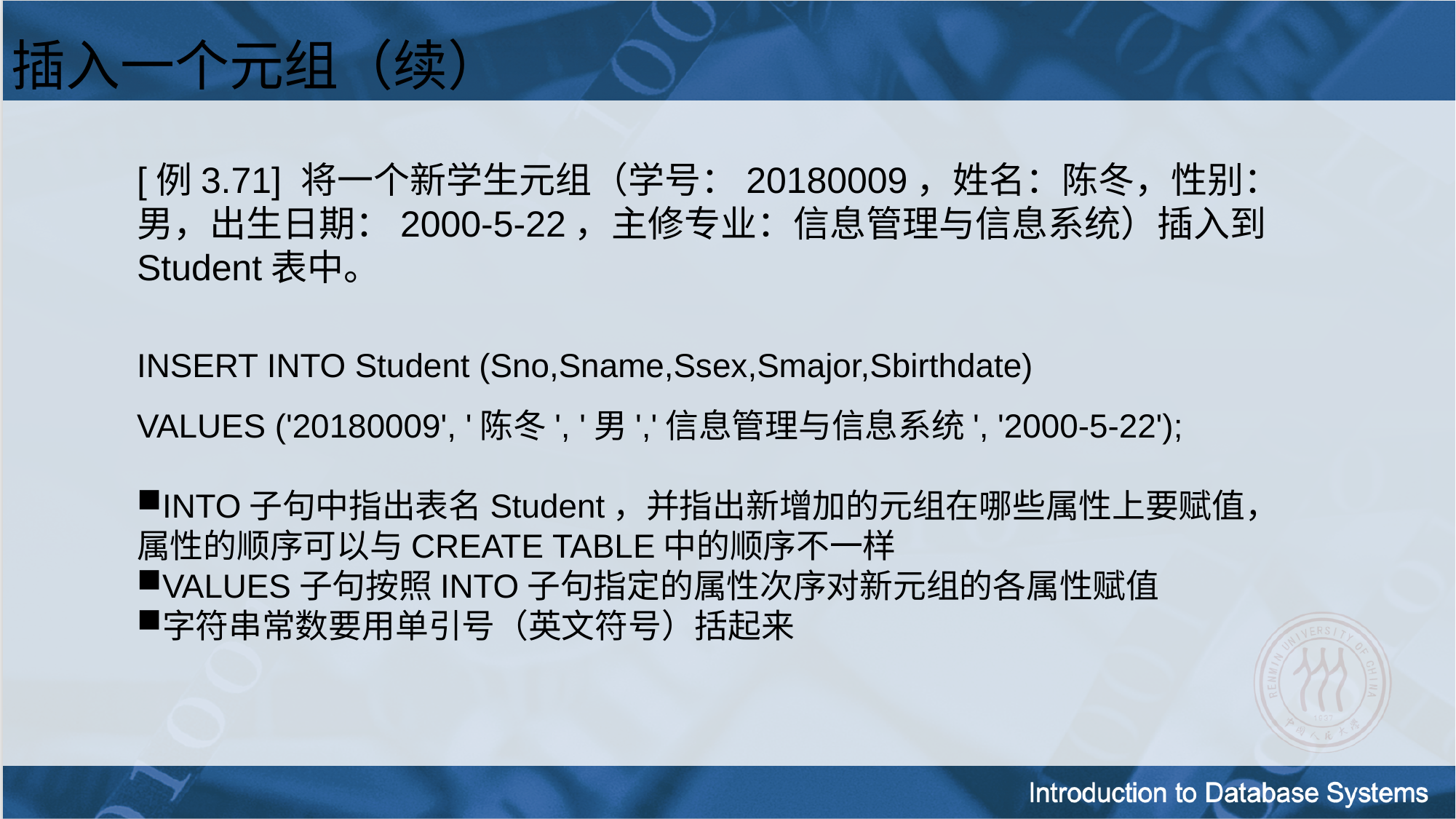

插入一个元组（续）
[例3.71] 将一个新学生元组（学号：20180009，姓名：陈冬，性别：男，出生日期：2000-5-22，主修专业：信息管理与信息系统）插入到Student表中。

INSERT INTO Student (Sno,Sname,Ssex,Smajor,Sbirthdate)
VALUES ('20180009', '陈冬', '男','信息管理与信息系统', '2000-5-22');

INTO子句中指出表名Student，并指出新增加的元组在哪些属性上要赋值，属性的顺序可以与CREATE TABLE中的顺序不一样
VALUES子句按照INTO子句指定的属性次序对新元组的各属性赋值
字符串常数要用单引号（英文符号）括起来